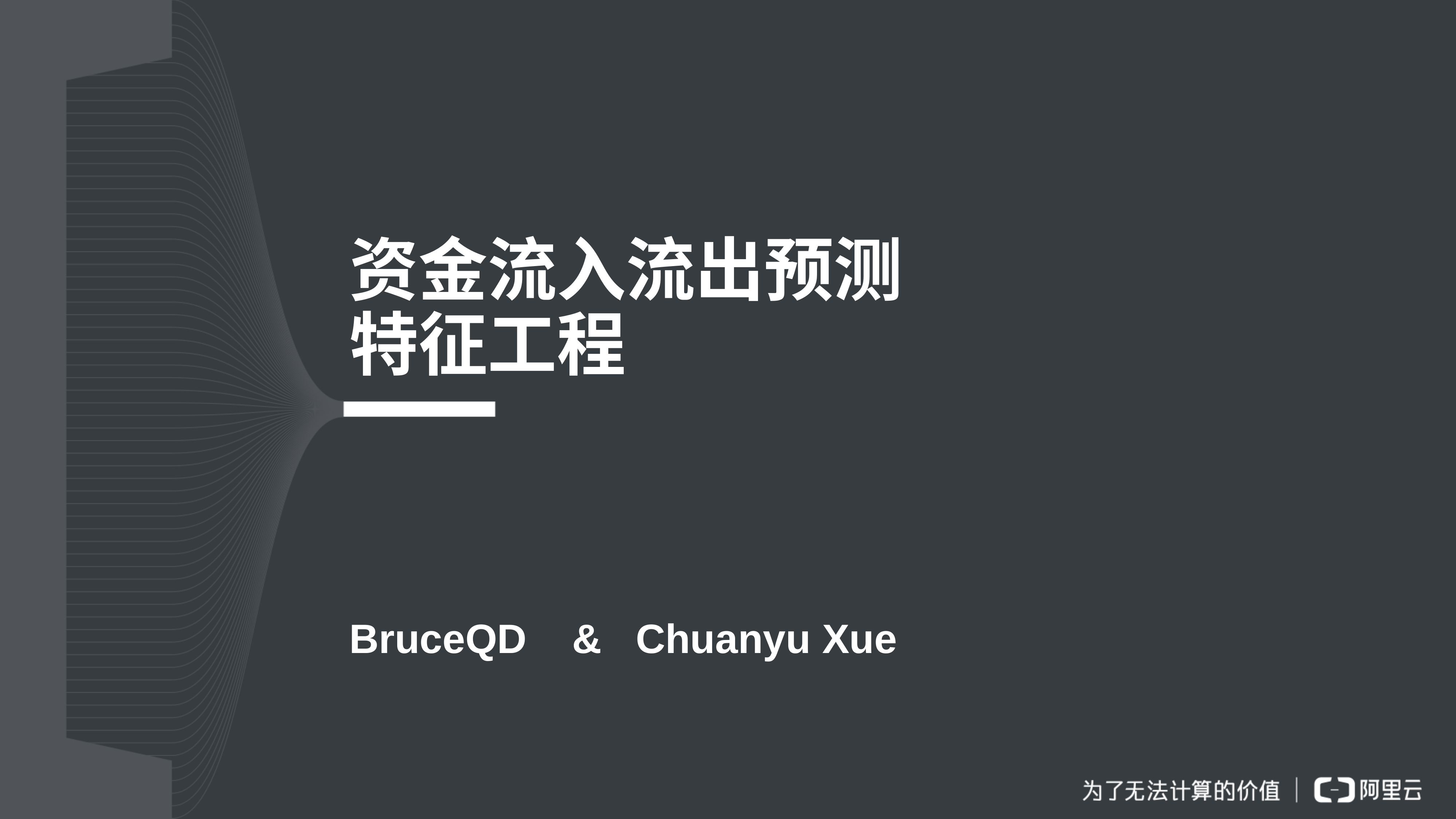

# 资金流入流出预测 特征工程
BruceQD    &   Chuanyu Xue